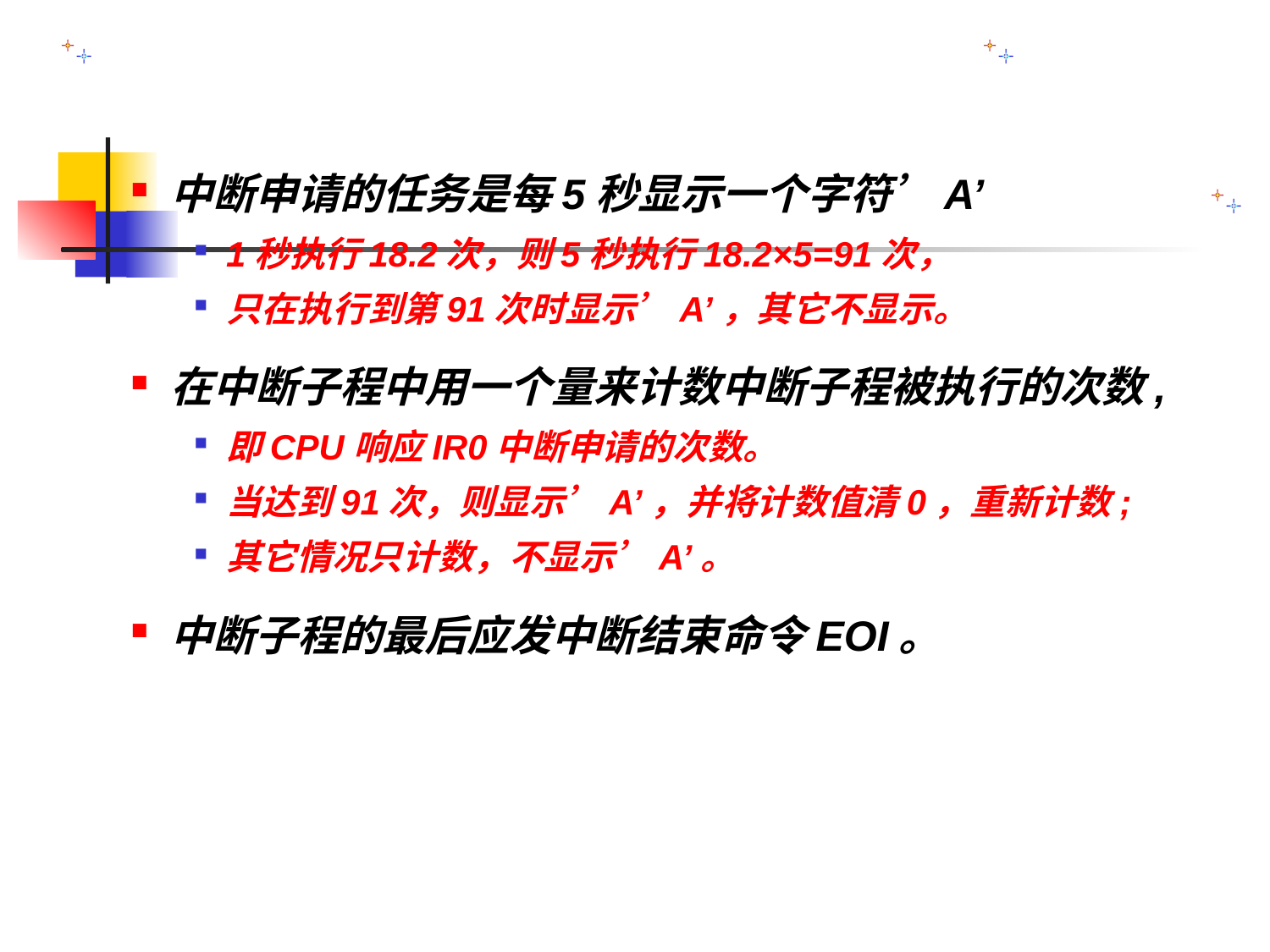

中断申请的任务是每5秒显示一个字符’A’
1秒执行18.2次，则5秒执行18.2×5=91次，
只在执行到第91次时显示’A’，其它不显示。
在中断子程中用一个量来计数中断子程被执行的次数,
即CPU响应IR0中断申请的次数。
当达到91次，则显示’A’，并将计数值清0，重新计数;
其它情况只计数，不显示’A’。
中断子程的最后应发中断结束命令EOI。